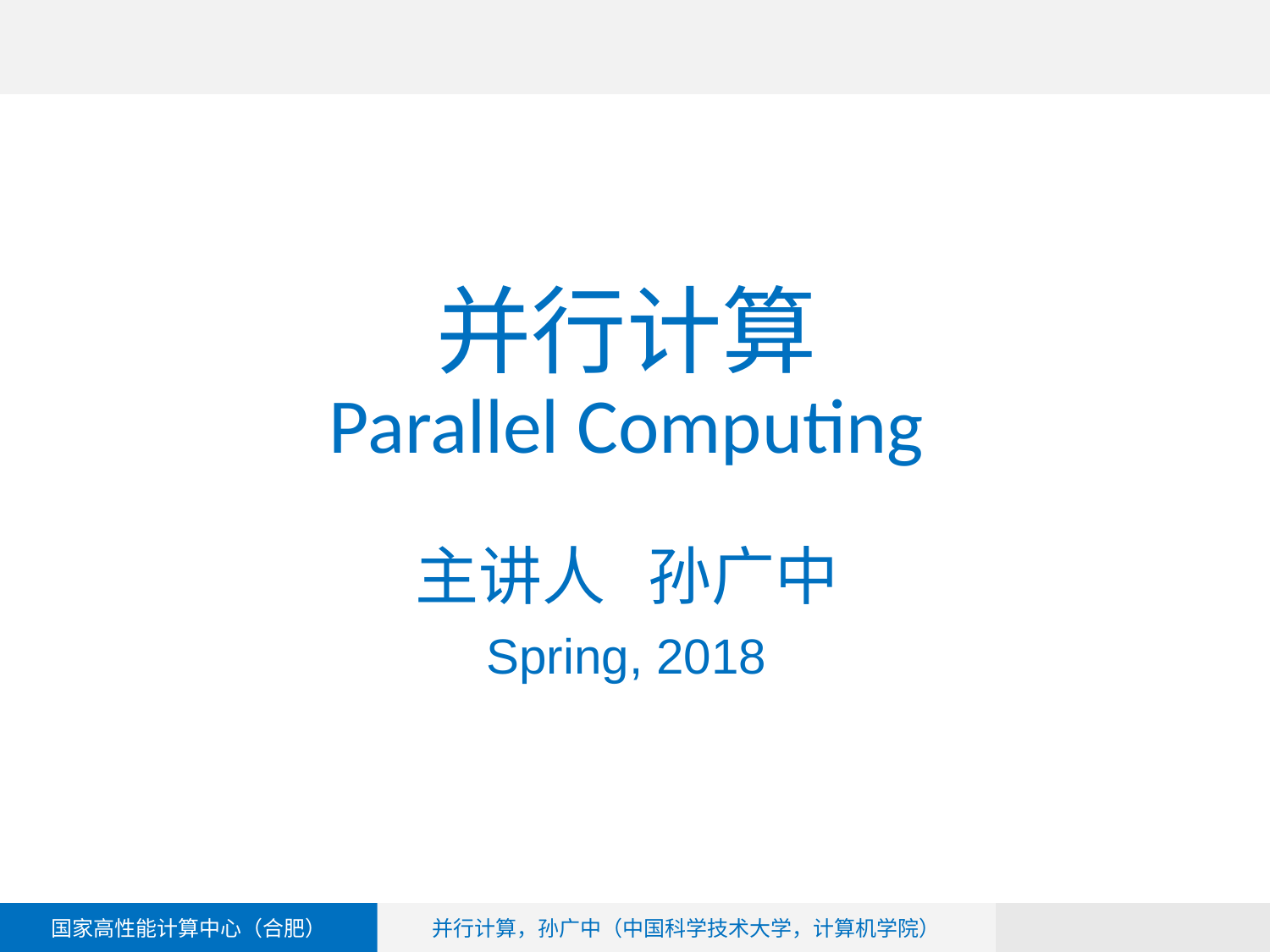

# 并行计算 Parallel Computing
主讲人   孙广中
Spring, 2018